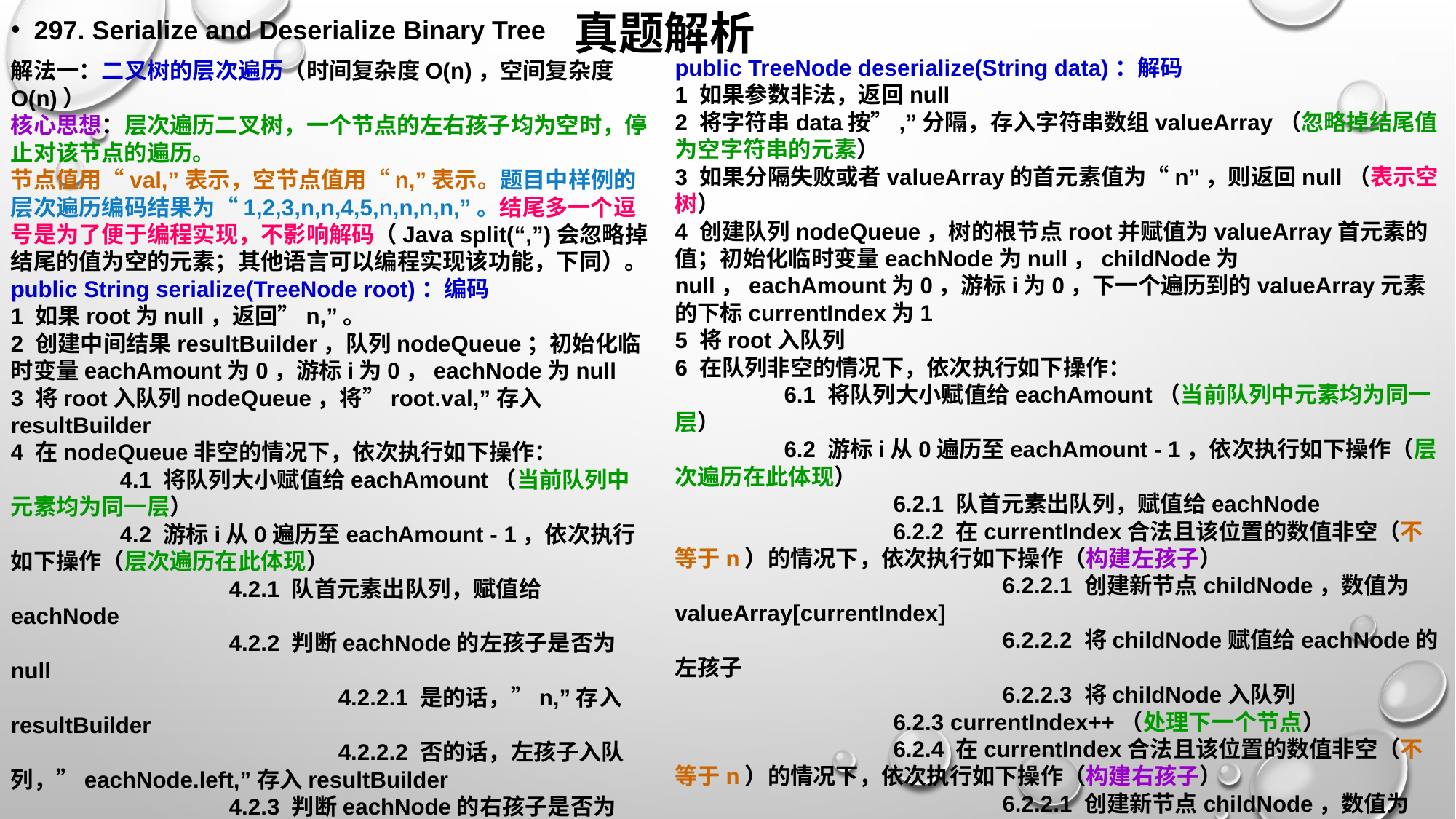

297. Serialize and Deserialize Binary Tree
# 真题解析
public TreeNode deserialize(String data)：解码
1 如果参数非法，返回null
2 将字符串data按”,”分隔，存入字符串数组valueArray（忽略掉结尾值为空字符串的元素）
3 如果分隔失败或者valueArray的首元素值为“n”，则返回null（表示空树）
4 创建队列nodeQueue，树的根节点root并赋值为valueArray首元素的值；初始化临时变量eachNode为null，childNode为null，eachAmount为0，游标i为0，下一个遍历到的valueArray元素的下标currentIndex为1
5 将root入队列
6 在队列非空的情况下，依次执行如下操作：
	6.1 将队列大小赋值给eachAmount（当前队列中元素均为同一层）
	6.2 游标i从0遍历至eachAmount - 1，依次执行如下操作（层次遍历在此体现）
		6.2.1 队首元素出队列，赋值给eachNode
		6.2.2 在currentIndex合法且该位置的数值非空（不等于n）的情况下，依次执行如下操作（构建左孩子）
			6.2.2.1 创建新节点childNode，数值为valueArray[currentIndex]
			6.2.2.2 将childNode赋值给eachNode的左孩子
			6.2.2.3 将childNode入队列
		6.2.3 currentIndex++（处理下一个节点）
		6.2.4 在currentIndex合法且该位置的数值非空（不等于n）的情况下，依次执行如下操作（构建右孩子）
			6.2.2.1 创建新节点childNode，数值为valueArray[currentIndex]
			6.2.2.2 将childNode赋值给eachNode的右孩子
			6.2.2.3 将childNode入队列
		6.2.5 currentIndex++（处理下一个节点）
7 返回root
解法一：二叉树的层次遍历（时间复杂度O(n)，空间复杂度O(n)）
核心思想：层次遍历二叉树，一个节点的左右孩子均为空时，停止对该节点的遍历。
节点值用“val,”表示，空节点值用“n,”表示。题目中样例的层次遍历编码结果为“1,2,3,n,n,4,5,n,n,n,n,”。结尾多一个逗号是为了便于编程实现，不影响解码（Java split(“,”)会忽略掉结尾的值为空的元素；其他语言可以编程实现该功能，下同）。
public String serialize(TreeNode root)：编码
1 如果root为null，返回”n,”。
2 创建中间结果resultBuilder，队列nodeQueue；初始化临时变量eachAmount为0，游标i为0，eachNode为null
3 将root入队列nodeQueue，将”root.val,”存入resultBuilder
4 在nodeQueue非空的情况下，依次执行如下操作：
	4.1 将队列大小赋值给eachAmount（当前队列中元素均为同一层）
	4.2 游标i从0遍历至eachAmount - 1，依次执行如下操作（层次遍历在此体现）
		4.2.1 队首元素出队列，赋值给eachNode
		4.2.2 判断eachNode的左孩子是否为null
			4.2.2.1 是的话，”n,”存入resultBuilder
			4.2.2.2 否的话，左孩子入队列，”eachNode.left,”存入resultBuilder
		4.2.3 判断eachNode的右孩子是否为null
			4.2.3.1 是的话，”n,”存入resultBuilder
			4.2.3.2 否的话，右孩子入队列，”eachNode.right,”存入resultBuilder
5 将resultBuilder转换为字符串，返回